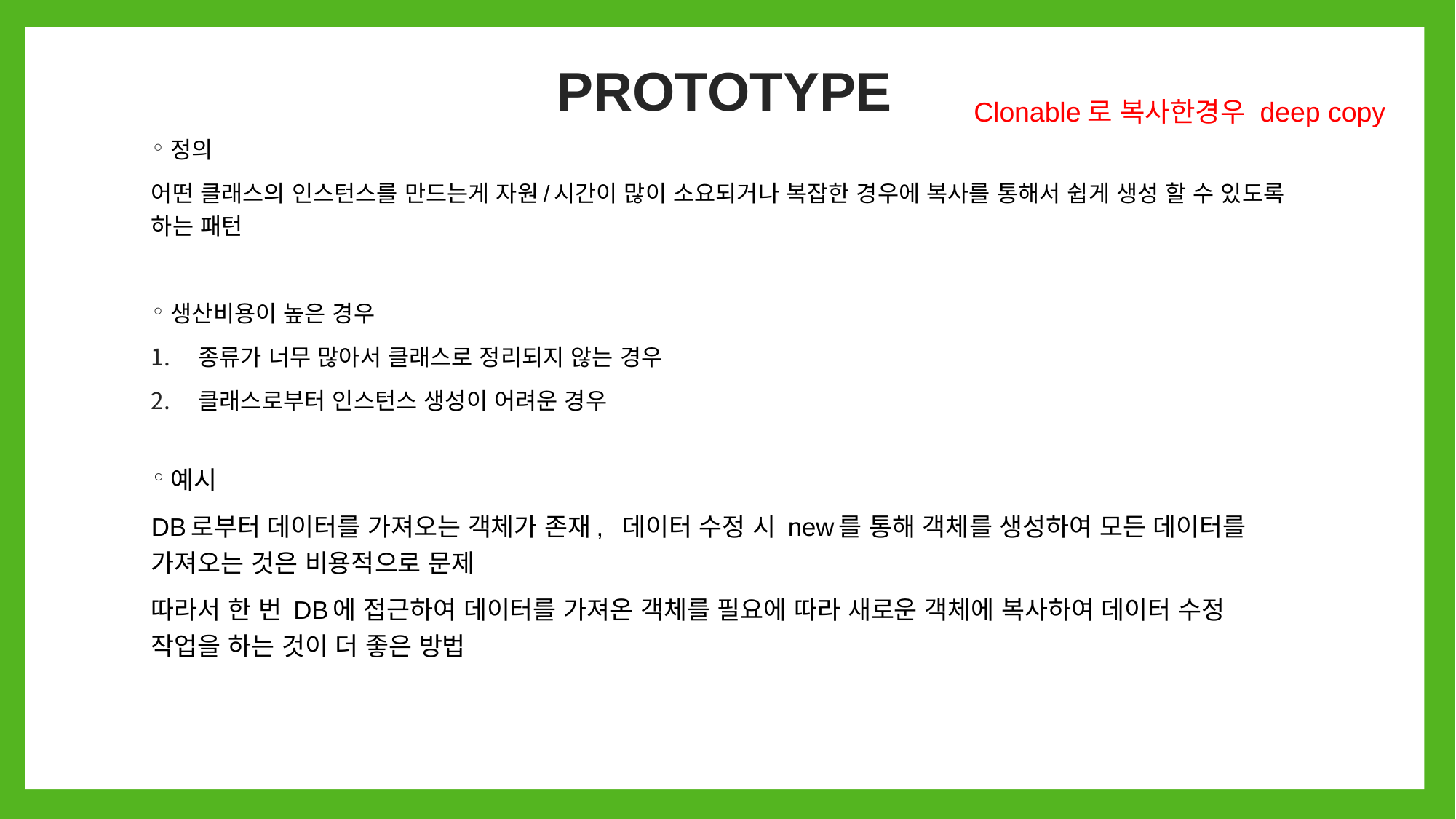

# PROTOTYPE
Clonable로 복사한경우 deep copy
정의
어떤 클래스의 인스턴스를 만드는게 자원/시간이 많이 소요되거나 복잡한 경우에 복사를 통해서 쉽게 생성 할 수 있도록 하는 패턴

생산비용이 높은 경우
 종류가 너무 많아서 클래스로 정리되지 않는 경우
 클래스로부터 인스턴스 생성이 어려운 경우

예시
DB로부터 데이터를 가져오는 객체가 존재,  데이터 수정 시 new를 통해 객체를 생성하여 모든 데이터를 가져오는 것은 비용적으로 문제
따라서 한 번 DB에 접근하여 데이터를 가져온 객체를 필요에 따라 새로운 객체에 복사하여 데이터 수정 작업을 하는 것이 더 좋은 방법